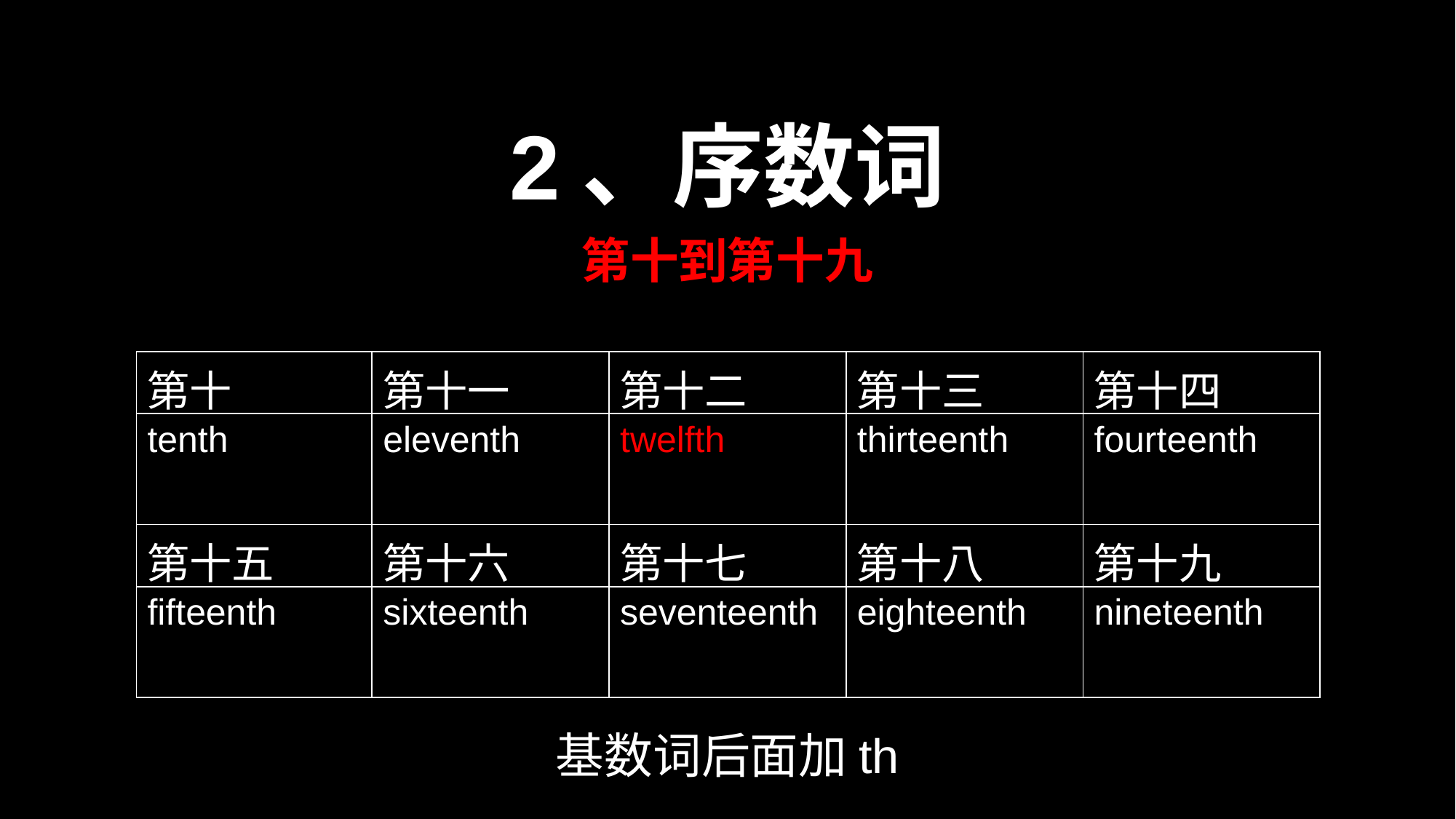

2、序数词
第十到第十九
| 第十 | 第十一 | 第十二 | 第十三 | 第十四 |
| --- | --- | --- | --- | --- |
| tenth | eleventh | twelfth | thirteenth | fourteenth |
| 第十五 | 第十六 | 第十七 | 第十八 | 第十九 |
| fifteenth | sixteenth | seventeenth | eighteenth | nineteenth |
基数词后面加th